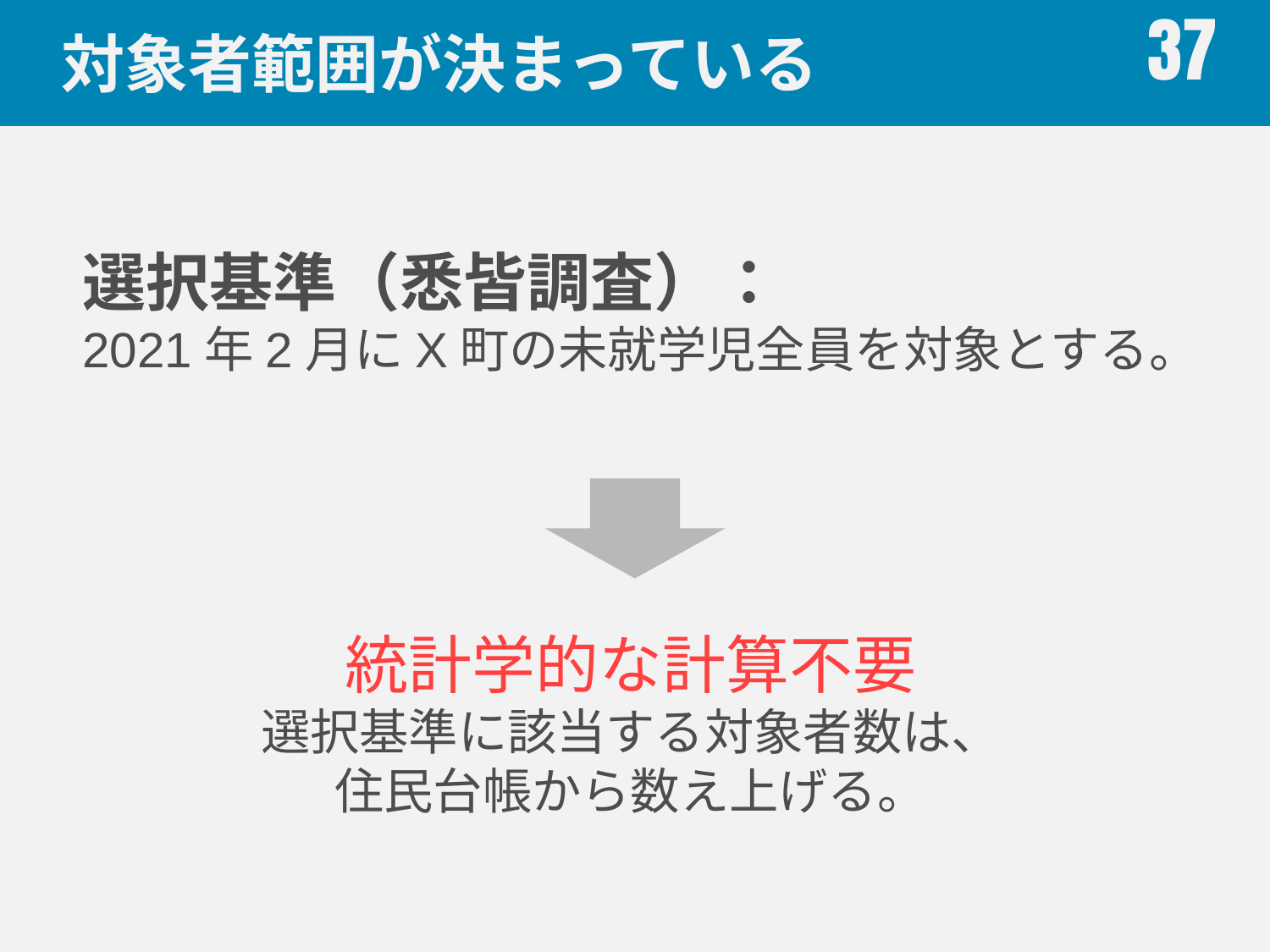

# 対象者範囲が決まっている
37
選択基準（悉皆調査）：
2021年2月にX町の未就学児全員を対象とする。

統計学的な計算不要
選択基準に該当する対象者数は、
住民台帳から数え上げる。